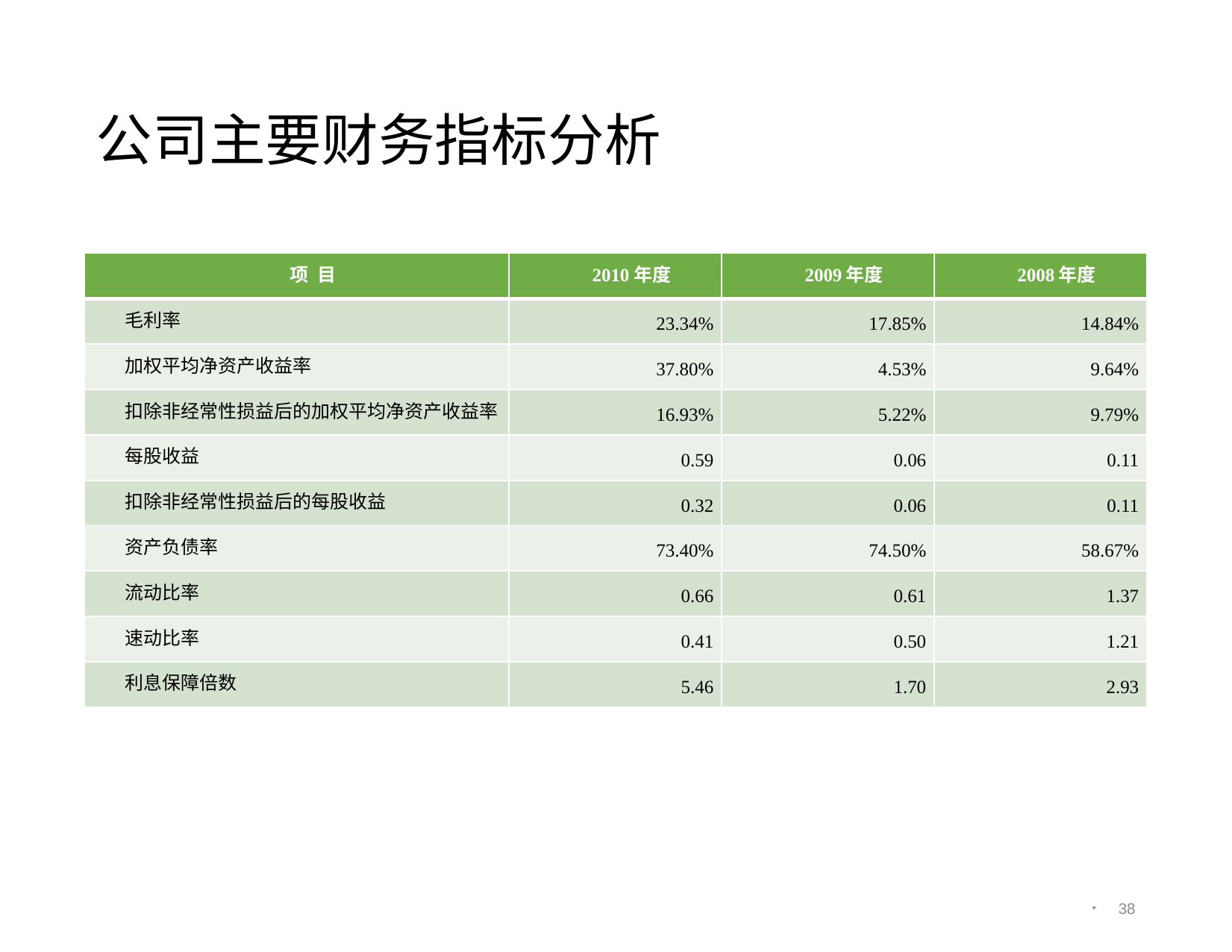

# 公司主要财务指标分析
| 项 目 | 2010年度 | 2009年度 | 2008年度 |
| --- | --- | --- | --- |
| 毛利率 | 23.34% | 17.85% | 14.84% |
| 加权平均净资产收益率 | 37.80% | 4.53% | 9.64% |
| 扣除非经常性损益后的加权平均净资产收益率 | 16.93% | 5.22% | 9.79% |
| 每股收益 | 0.59 | 0.06 | 0.11 |
| 扣除非经常性损益后的每股收益 | 0.32 | 0.06 | 0.11 |
| 资产负债率 | 73.40% | 74.50% | 58.67% |
| 流动比率 | 0.66 | 0.61 | 1.37 |
| 速动比率 | 0.41 | 0.50 | 1.21 |
| 利息保障倍数 | 5.46 | 1.70 | 2.93 |
38